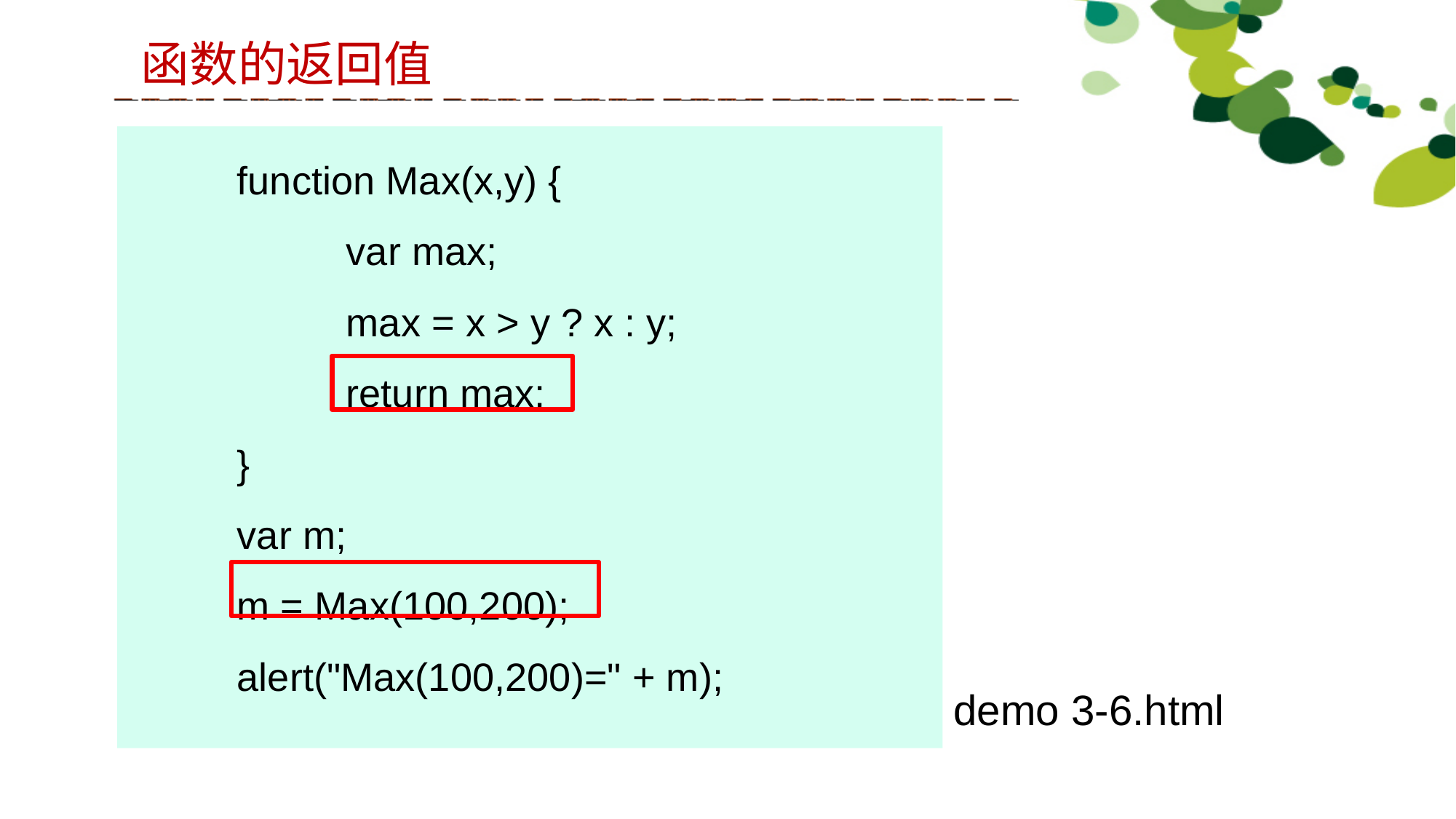

函数的返回值
	function Max(x,y) {
		var max;
		max = x > y ? x : y;
		return max;
	}
	var m;
	m = Max(100,200);
	alert("Max(100,200)=" + m);

demo 3-6.html